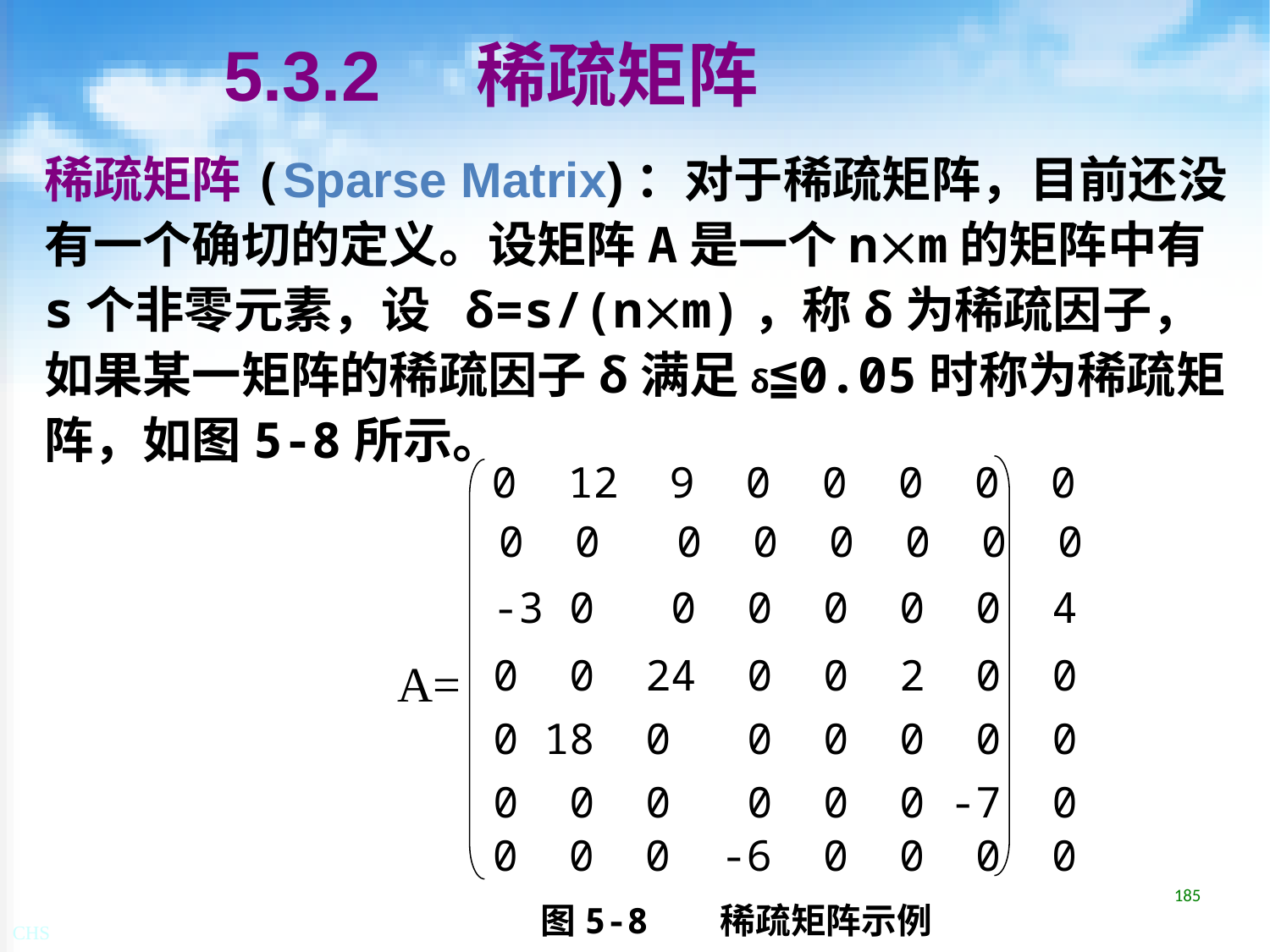

5.3.2    稀疏矩阵
稀疏矩阵(Sparse Matrix)：对于稀疏矩阵，目前还没有一个确切的定义。设矩阵A是一个n×m的矩阵中有s个非零元素，设  δ=s/(n×m)，称δ为稀疏因子，如果某一矩阵的稀疏因子δ满足δ≦0.05时称为稀疏矩阵，如图5-8所示。
0  12  9  0  0  0  0  0

0  0   0  0  0  0  0  0
-3 0   0  0  0  0  0  4
0  0  24  0  0  2  0  0
A=
0 18  0   0  0  0  0  0
0  0  0   0  0  0 -7  0
0  0  0  -6  0  0  0  0
图5-8   稀疏矩阵示例
185